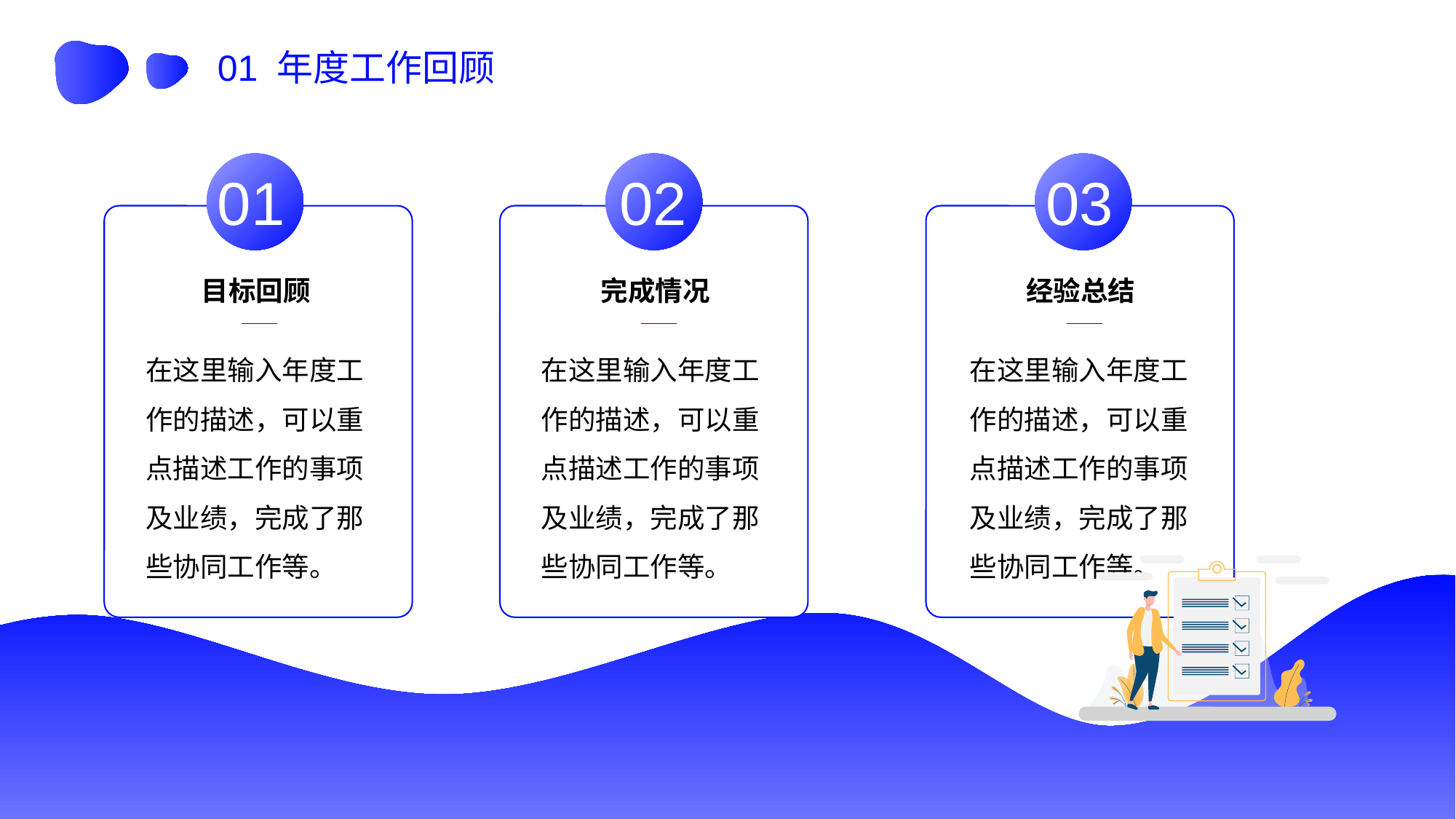

01 年度工作回顾

01
02
03

目标回顾
完成情况
经验总结
在这里输入年度工作的描述，可以重点描述工作的事项及业绩，完成了那些协同工作等。
在这里输入年度工作的描述，可以重点描述工作的事项及业绩，完成了那些协同工作等。
在这里输入年度工作的描述，可以重点描述工作的事项及业绩，完成了那些协同工作等。